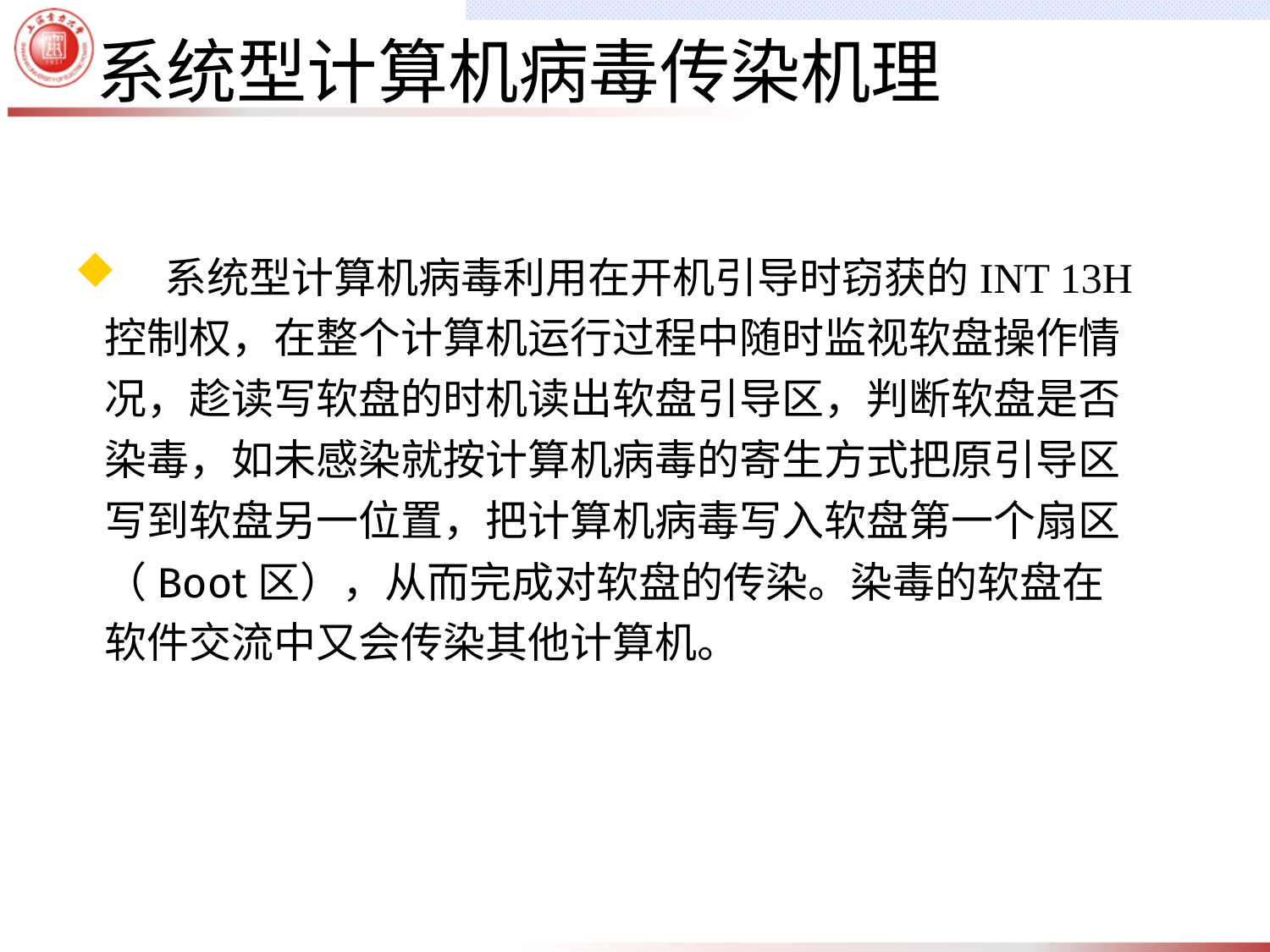

系统型计算机病毒传染机理
    系统型计算机病毒利用在开机引导时窃获的INT 13H控制权，在整个计算机运行过程中随时监视软盘操作情况，趁读写软盘的时机读出软盘引导区，判断软盘是否染毒，如未感染就按计算机病毒的寄生方式把原引导区写到软盘另一位置，把计算机病毒写入软盘第一个扇区（Boot区），从而完成对软盘的传染。染毒的软盘在软件交流中又会传染其他计算机。